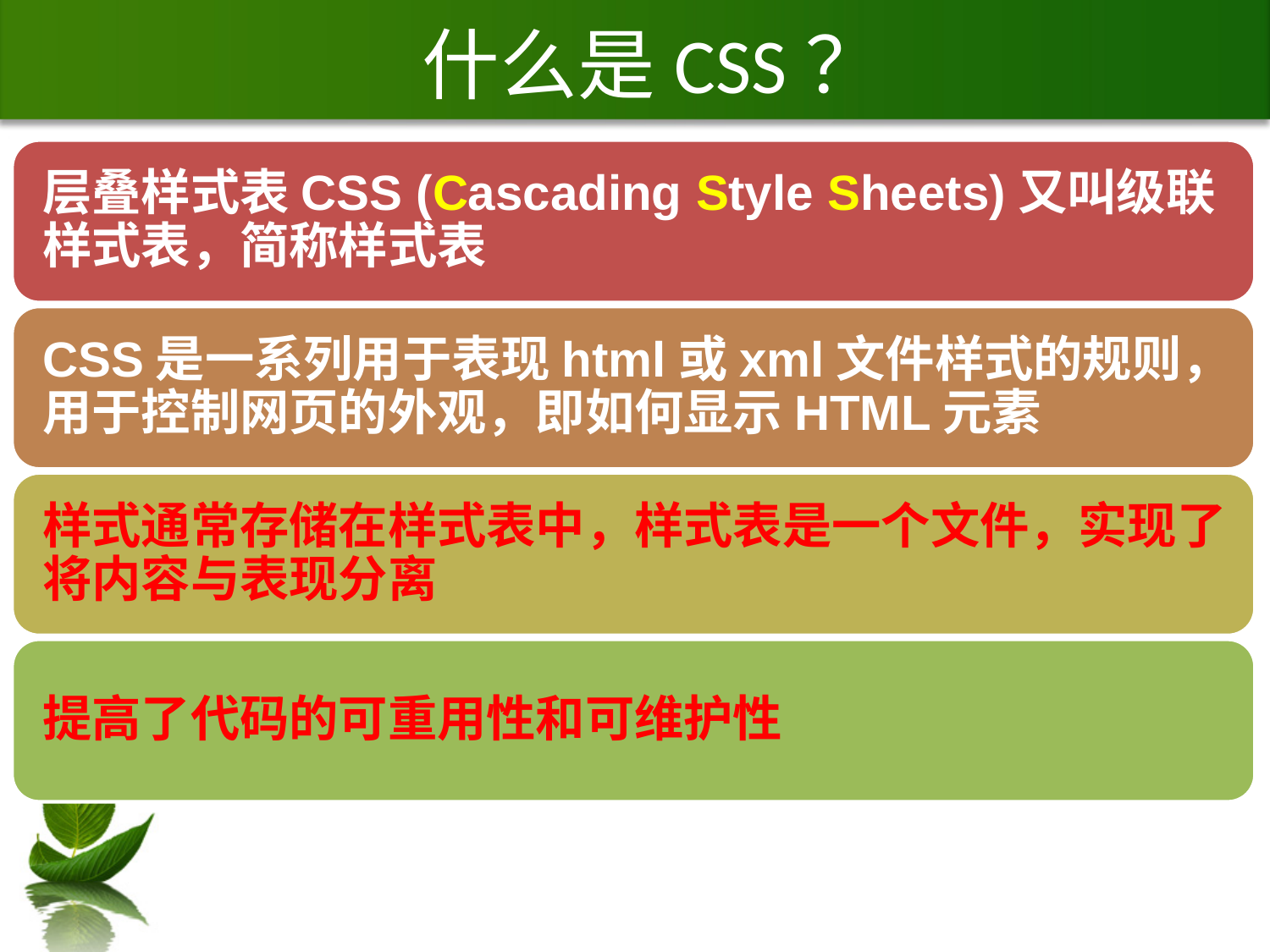

# 什么是CSS？
层叠样式表CSS (Cascading Style Sheets)又叫级联样式表，简称样式表
CSS是一系列用于表现html或xml文件样式的规则，用于控制网页的外观，即如何显示HTML元素
样式通常存储在样式表中，样式表是一个文件，实现了将内容与表现分离
提高了代码的可重用性和可维护性